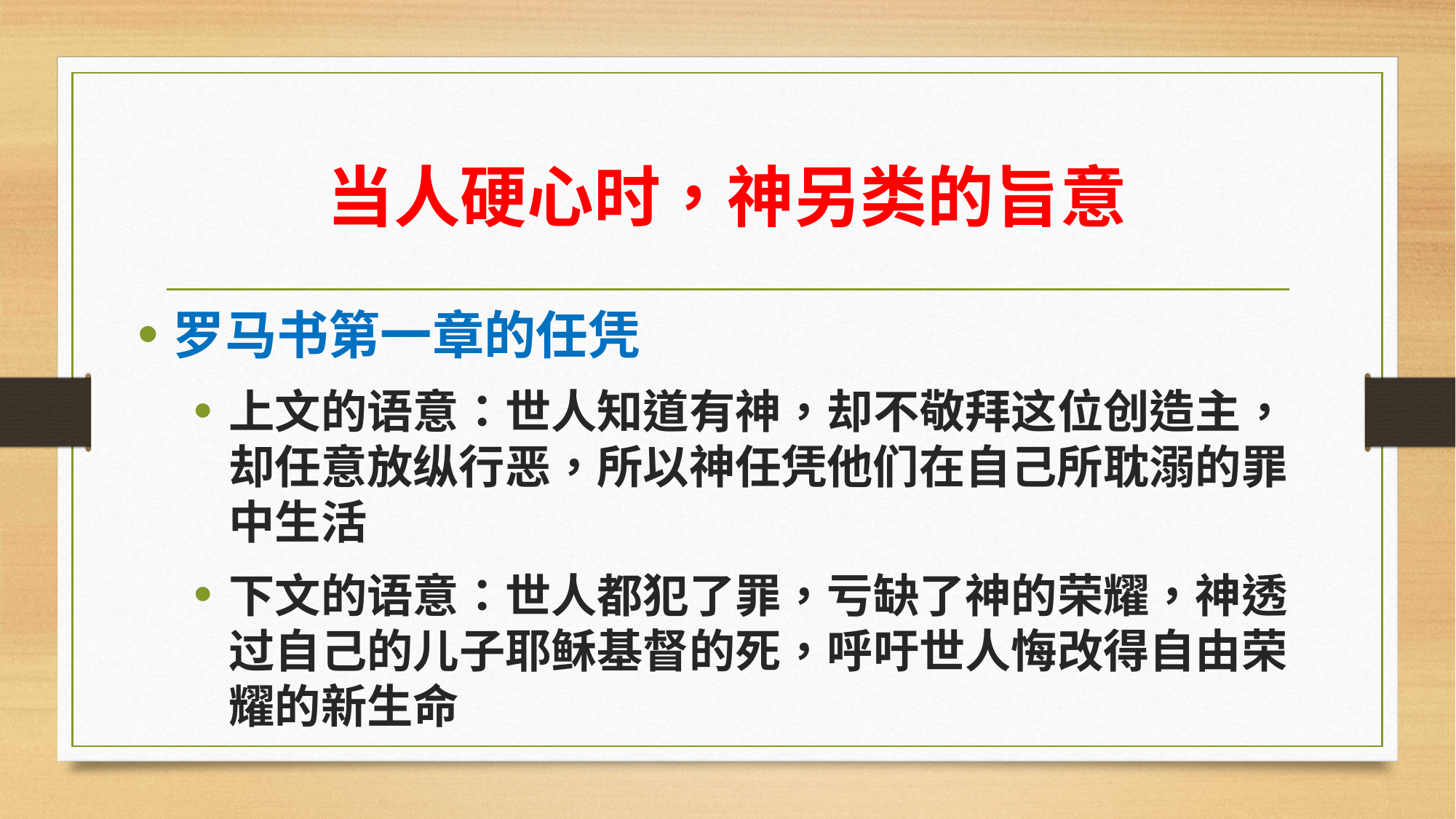

# 当人硬心时，神另类的旨意
罗马书第一章的任凭
上文的语意：世人知道有神，却不敬拜这位创造主，却任意放纵行恶，所以神任凭他们在自己所耽溺的罪中生活
下文的语意：世人都犯了罪，亏缺了神的荣耀，神透过自己的儿子耶稣基督的死，呼吁世人悔改得自由荣耀的新生命